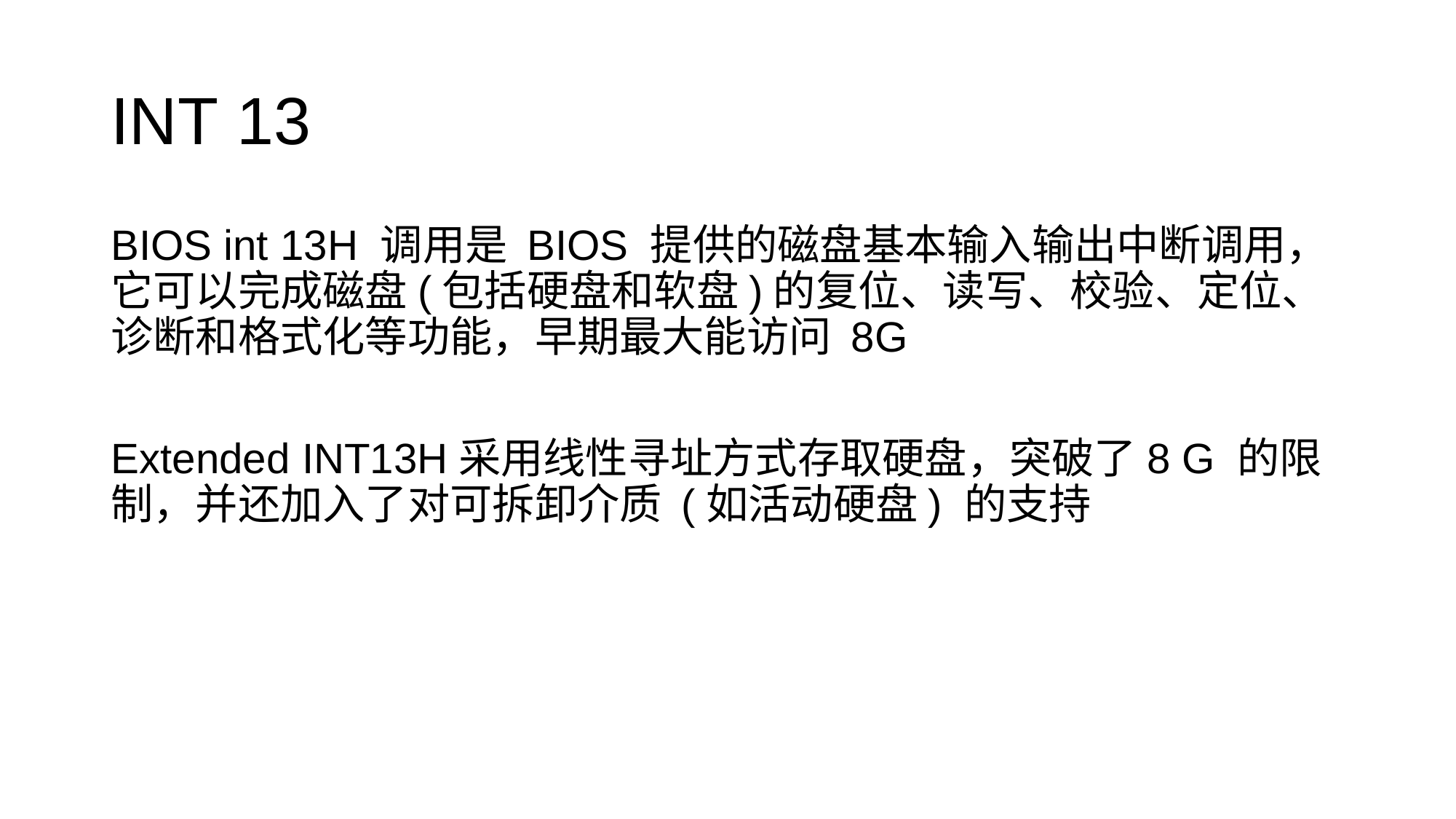

# INT 13
BIOS int 13H 调用是 BIOS 提供的磁盘基本输入输出中断调用， 它可以完成磁盘(包括硬盘和软盘)的复位、读写、校验、定位、诊断和格式化等功能，早期最大能访问 8G

Extended INT13H采用线性寻址方式存取硬盘，突破了8 G 的限制，并还加入了对可拆卸介质 (如活动硬盘) 的支持